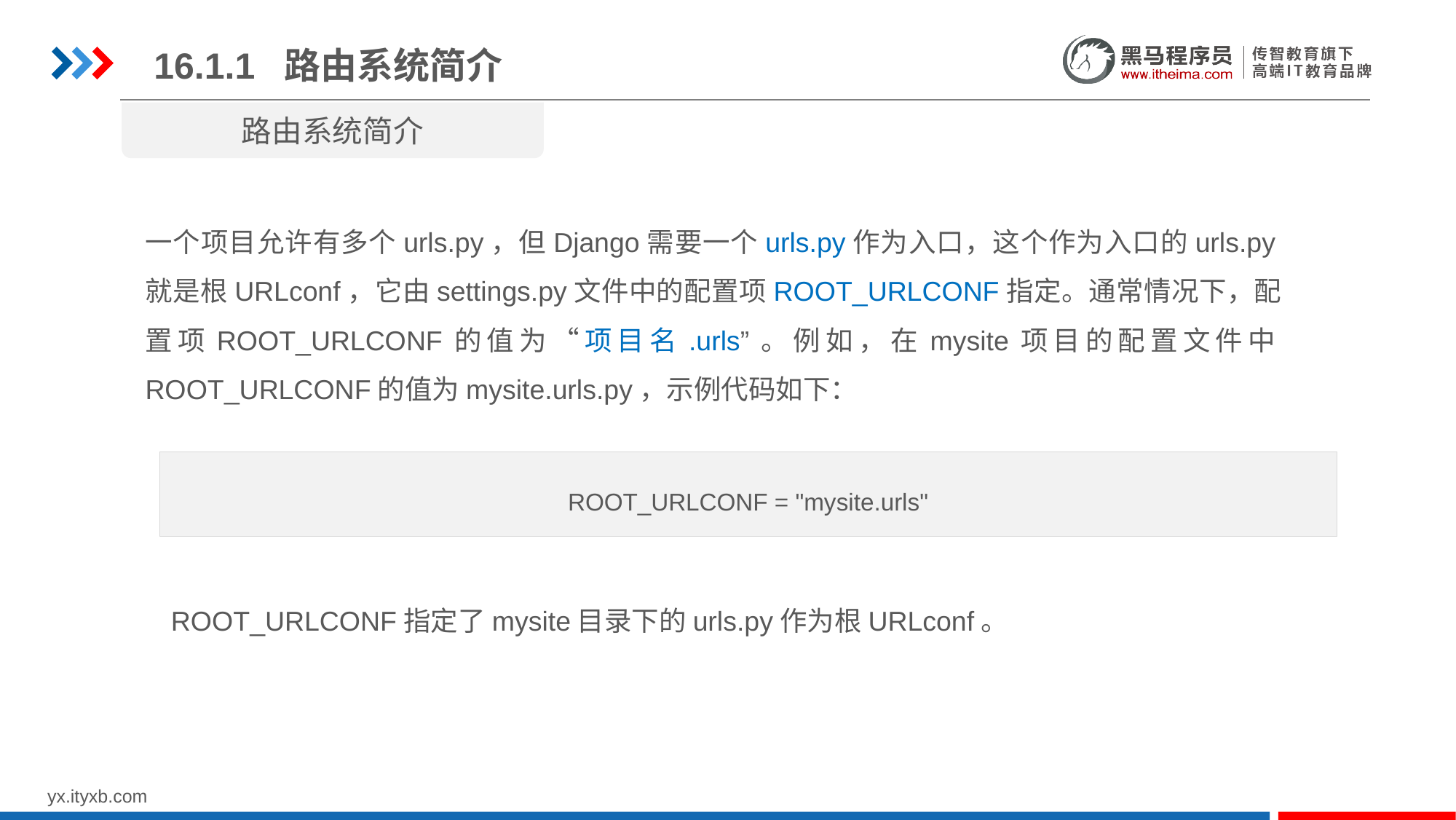

16.1.1  路由系统简介

路由系统简介
一个项目允许有多个urls.py，但Django需要一个urls.py作为入口，这个作为入口的urls.py就是根URLconf，它由settings.py文件中的配置项ROOT_URLCONF指定。通常情况下，配置项ROOT_URLCONF的值为“项目名.urls”。例如，在mysite项目的配置文件中ROOT_URLCONF的值为mysite.urls.py，示例代码如下：
ROOT_URLCONF = "mysite.urls"
ROOT_URLCONF指定了mysite目录下的urls.py作为根URLconf。